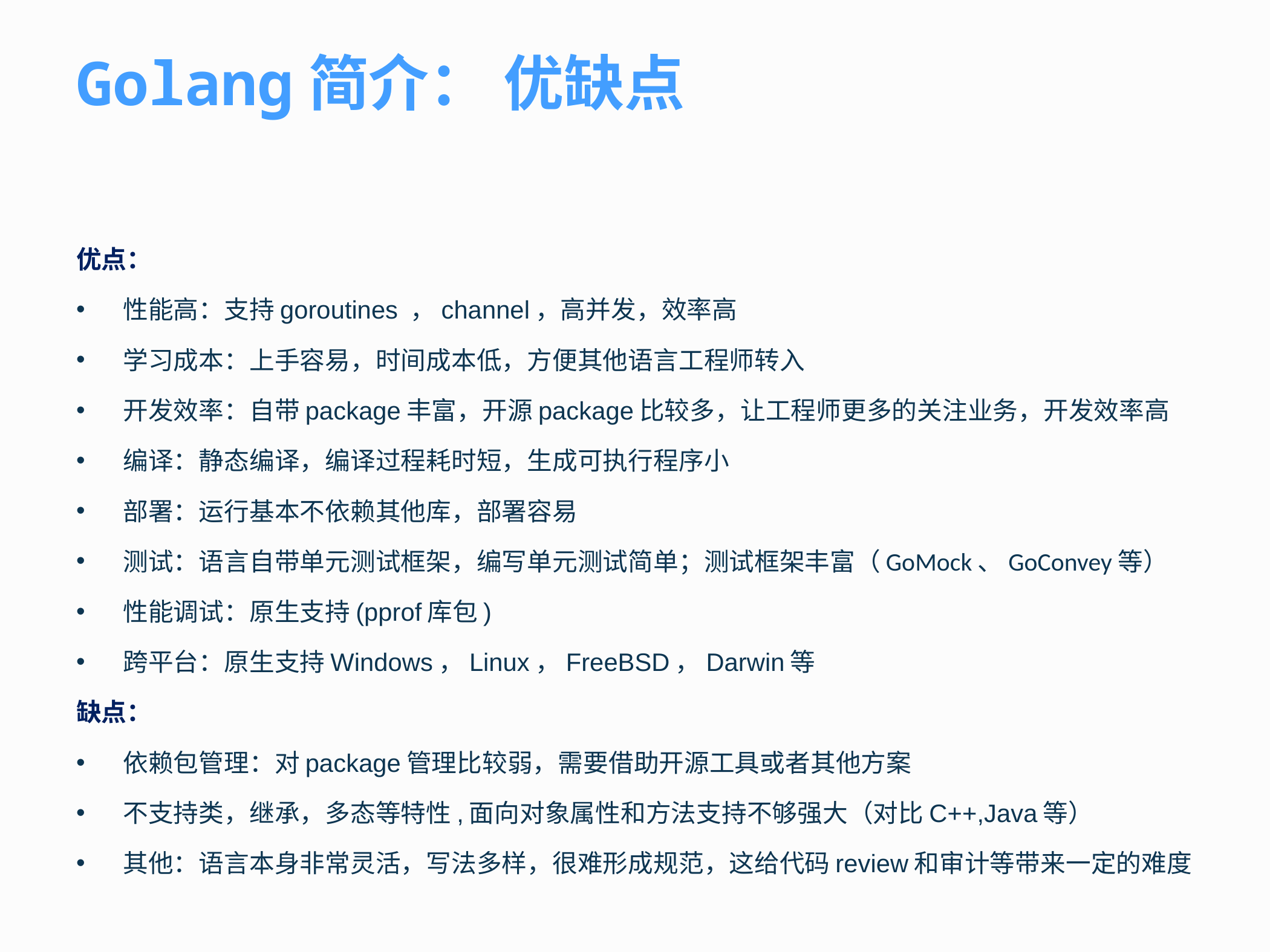

# Golang简介： 优缺点
优点：
性能高：支持goroutines ，channel，高并发，效率高
学习成本：上手容易，时间成本低，方便其他语言工程师转入
开发效率：自带package丰富，开源package比较多，让工程师更多的关注业务，开发效率高
编译：静态编译，编译过程耗时短，生成可执行程序小
部署：运行基本不依赖其他库，部署容易
测试：语言自带单元测试框架，编写单元测试简单；测试框架丰富（GoMock、GoConvey等）
性能调试：原生支持(pprof库包)
跨平台：原生支持Windows，Linux，FreeBSD，Darwin等
缺点：
依赖包管理：对package管理比较弱，需要借助开源工具或者其他方案
不支持类，继承，多态等特性,面向对象属性和方法支持不够强大（对比C++,Java等）
其他：语言本身非常灵活，写法多样，很难形成规范，这给代码review和审计等带来一定的难度